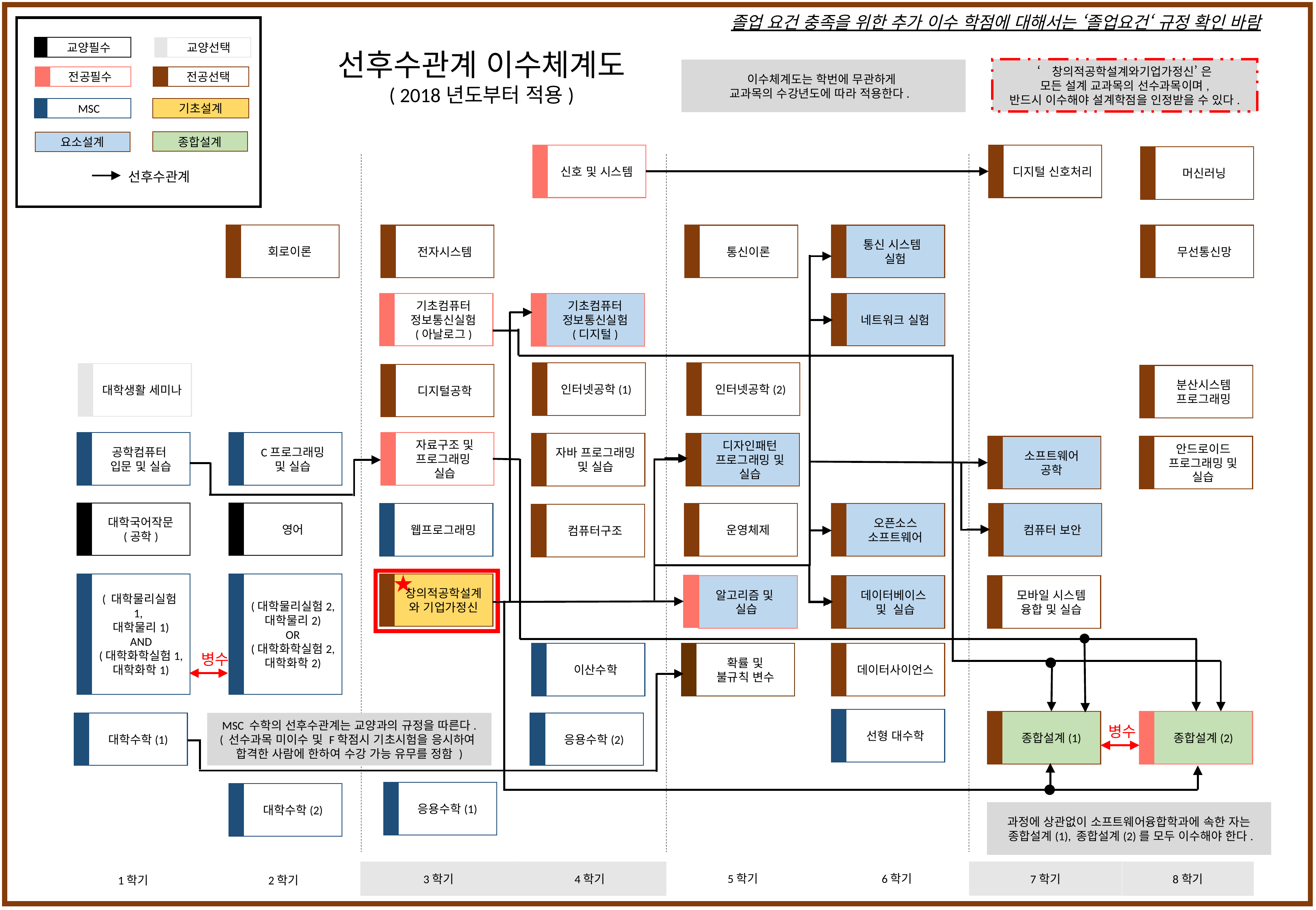

졸업 요건 충족을 위한 추가 이수 학점에 대해서는 ‘졸업요건‘ 규정 확인 바람

교양필수

교양선택

전공선택

전공필수

MSC
기초설계
요소설계
선후수관계
종합설계
선후수관계 이수체계도
( 2018년도부터 적용)
‘창의적공학설계와기업가정신’ 은
모든 설계 교과목의 선수과목이며,
반드시 이수해야 설계학점을 인정받을 수 있다.
이수체계도는 학번에 무관하게
교과목의 수강년도에 따라 적용한다.

신호 및 시스템

디지털 신호처리

머신러닝

회로이론

전자시스템

통신이론

통신 시스템
실험

무선통신망

기초컴퓨터
정보통신실험
(아날로그)

네트워크 실험

기초컴퓨터
정보통신실험
(디지털)
인터넷공학(2)

인터넷공학(1)

대학생활 세미나

디지털공학

분산시스템
프로그래밍

공학컴퓨터
입문 및 실습

C프로그래밍
및 실습

자료구조 및
프로그래밍
실습

자바 프로그래밍
및 실습

디자인패턴
프로그래밍 및 실습

소프트웨어
공학

안드로이드
프로그래밍 및 실습

대학국어작문
(공학)

영어

운영체제

웹프로그래밍

오픈소스
소프트웨어

컴퓨터 보안

컴퓨터구조
★

( 대학물리실험1,
대학물리1)
AND
(대학화학실험1,
대학화학1)

(대학물리실험2,
대학물리2)
OR
(대학화학실험2,
대학화학2)

창의적공학설계
와 기업가정신

알고리즘 및
실습

모바일 시스템
융합 및 실습

데이터베이스
및  실습

이산수학

확률 및
불규칙 변수

데이터사이언스
병수

선형 대수학

종합설계(1)

종합설계(2)

대학수학(1)
MSC 수학의 선후수관계는 교양과의 규정을 따른다.
( 선수과목 미이수 및 F학점시 기초시험을 응시하여
합격한 사람에 한하여 수강 가능 유무를 정함 )

응용수학(2)
병수

응용수학(1)

대학수학(2)

과정에 상관없이 소프트웨어융합학과에 속한 자는
 종합설계(1), 종합설계(2)를 모두 이수해야 한다.
7학기
3학기
8학기
4학기
6학기
5학기
1학기
2학기